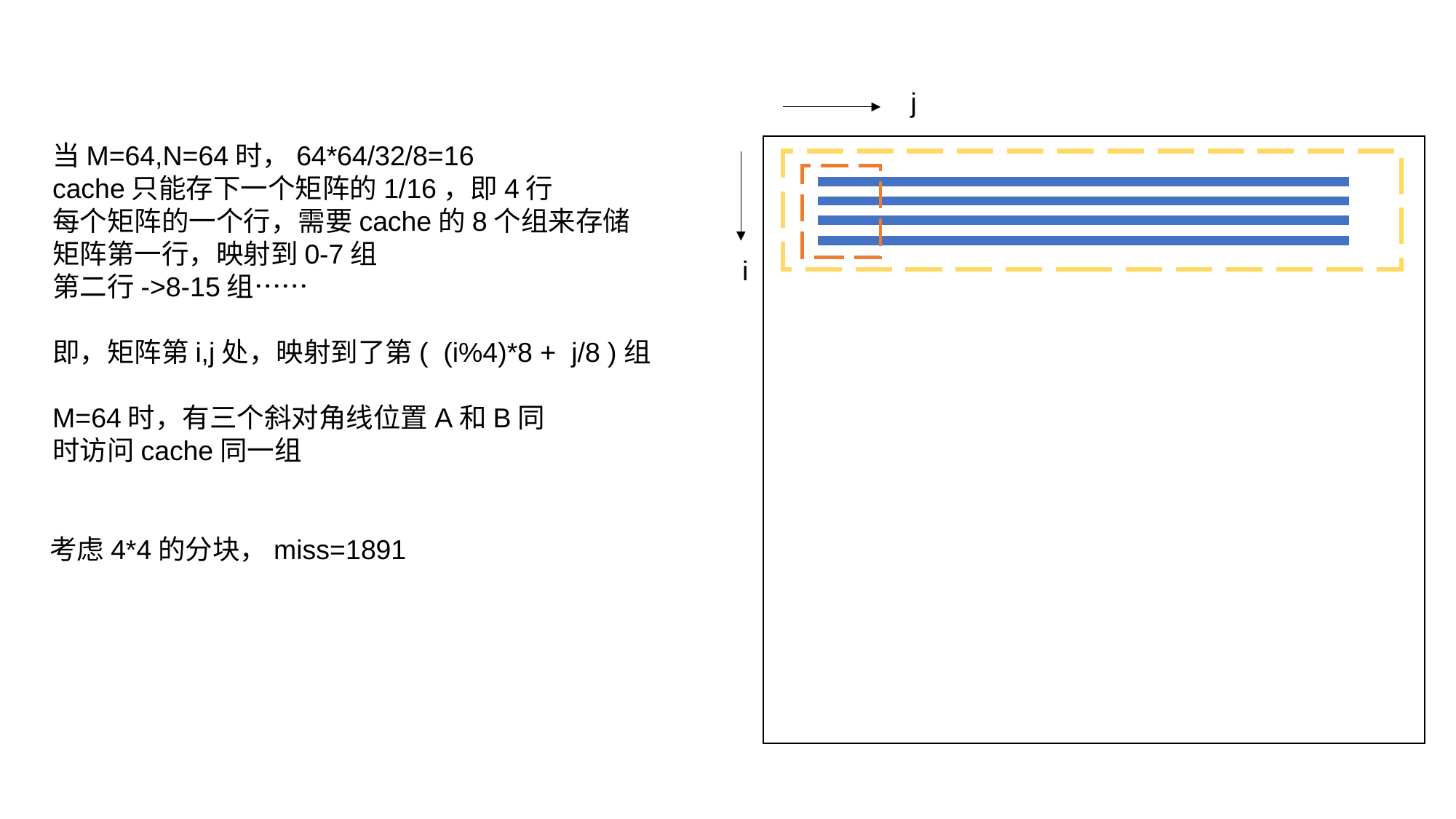

j
当M=64,N=64时，64*64/32/8=16
cache只能存下一个矩阵的1/16，即4行
每个矩阵的一个行，需要cache的8个组来存储
矩阵第一行，映射到0-7组
第二行->8-15组……

即，矩阵第i,j处，映射到了第(  (i%4)*8 +  j/8 )组

i
M=64时，有三个斜对角线位置A和B同时访问cache同一组
考虑4*4的分块，miss=1891